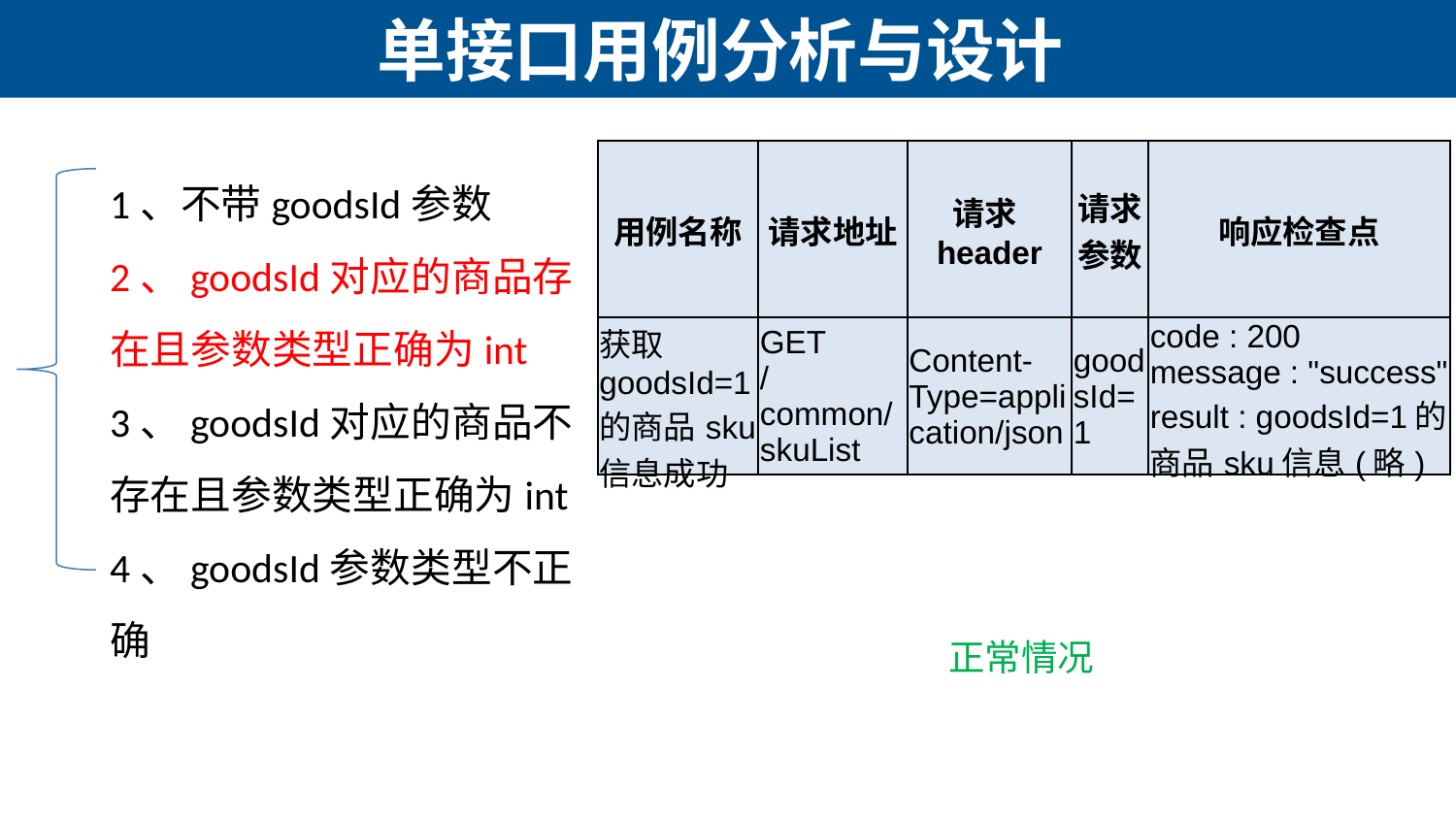

# 单接口用例分析与设计
| 用例名称 | 请求地址 | 请求header | 请求参数 | 响应检查点 |
| --- | --- | --- | --- | --- |
| 获取goodsId=1的商品sku信息成功 | GET /common/skuList | Content-Type=application/json | goodsId=1 | code : 200 message : "success" result : goodsId=1的商品sku信息(略) |
1、不带goodsId参数
2、goodsId对应的商品存在且参数类型正确为int
3、goodsId对应的商品不存在且参数类型正确为int
4、goodsId参数类型不正确

正常情况